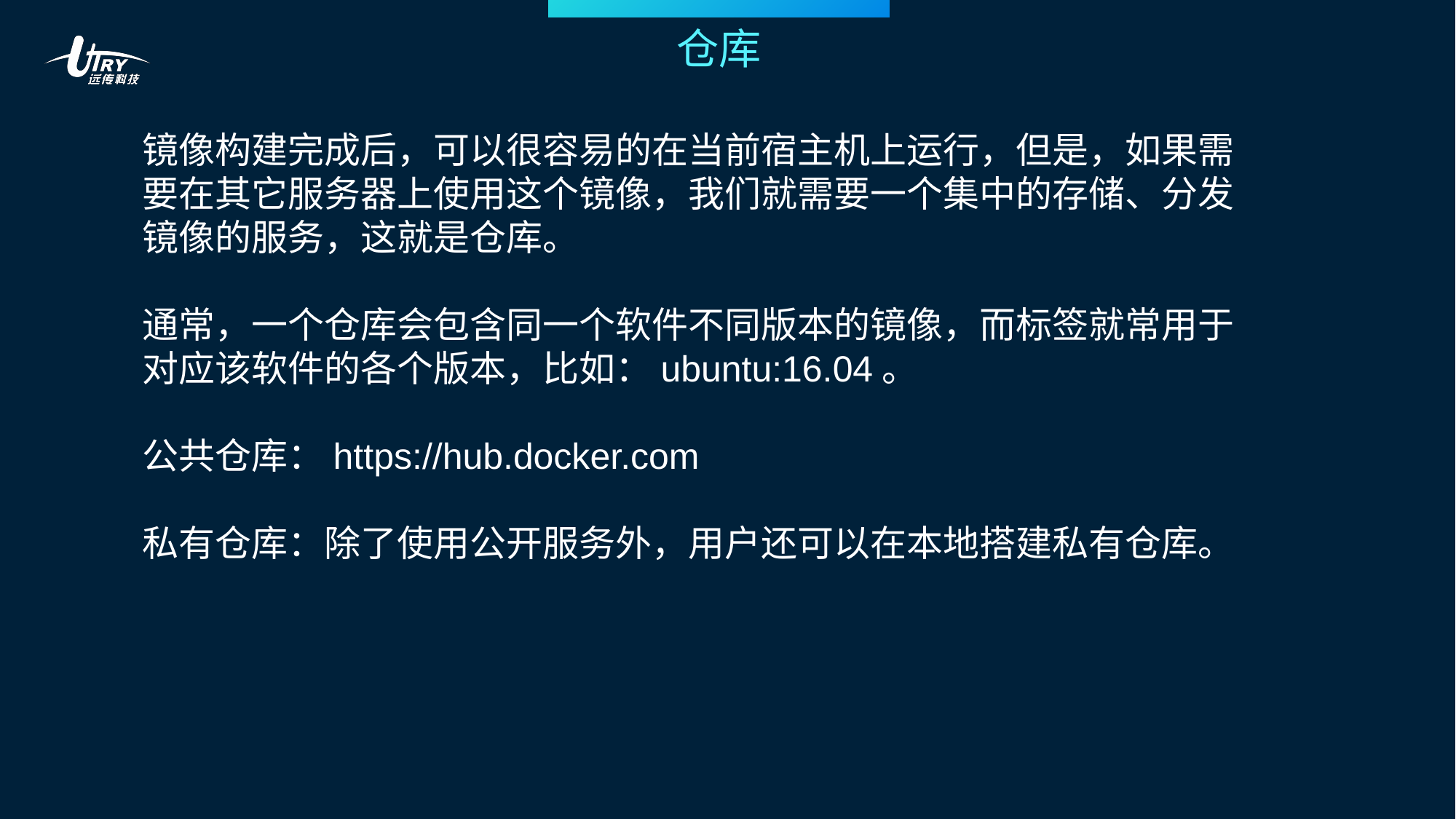

仓库
镜像构建完成后，可以很容易的在当前宿主机上运行，但是，如果需要在其它服务器上使用这个镜像，我们就需要一个集中的存储、分发镜像的服务，这就是仓库。

通常，一个仓库会包含同一个软件不同版本的镜像，而标签就常用于对应该软件的各个版本，比如：ubuntu:16.04。

公共仓库：https://hub.docker.com

私有仓库：除了使用公开服务外，用户还可以在本地搭建私有仓库。